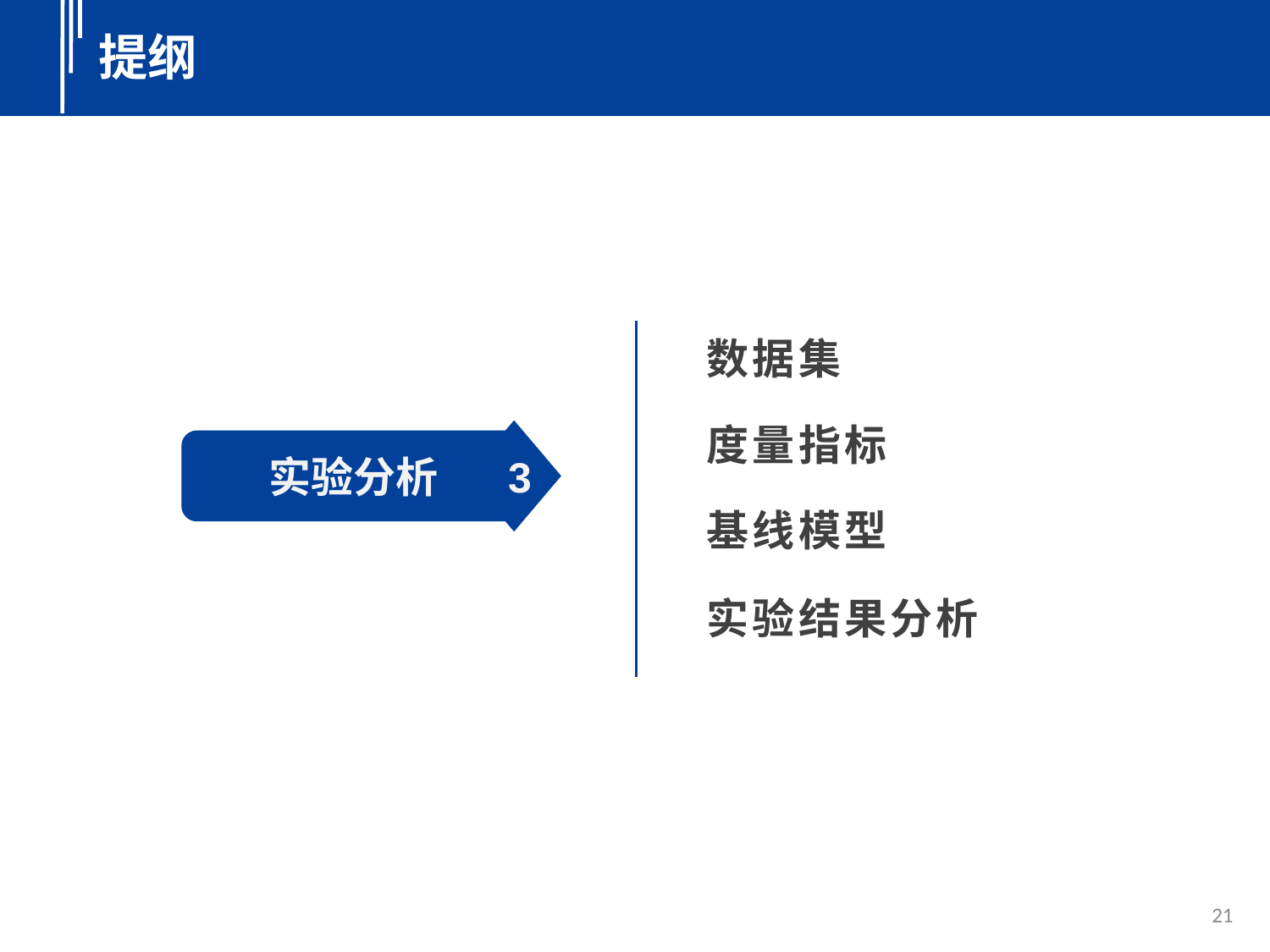

提纲
提纲
数据集
度量指标
 3
实验分析
基线模型
实验结果分析
21